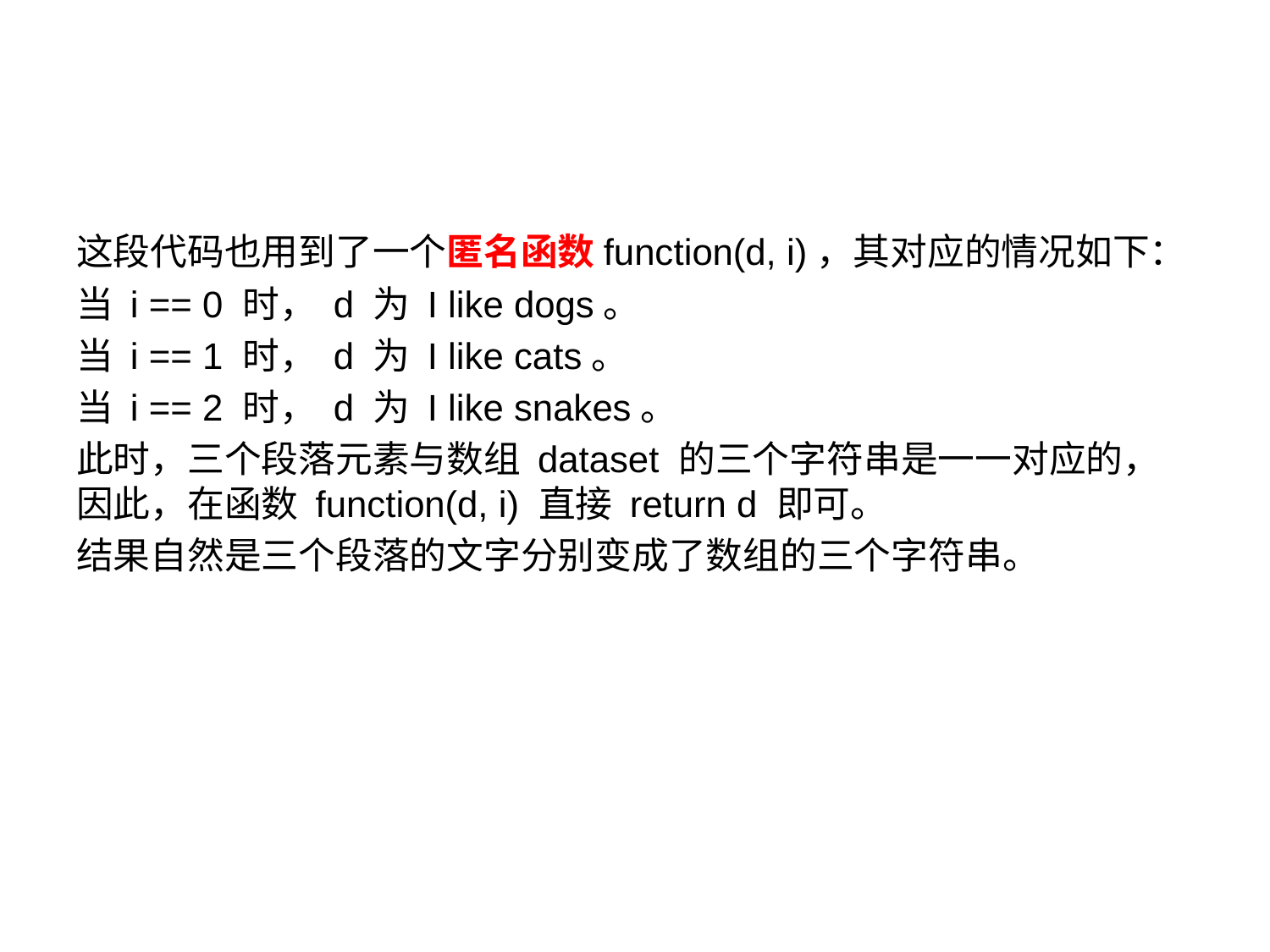

#
这段代码也用到了一个匿名函数function(d, i)，其对应的情况如下：
当 i == 0 时， d 为 I like dogs。
当 i == 1 时， d 为 I like cats。
当 i == 2 时， d 为 I like snakes。
此时，三个段落元素与数组 dataset 的三个字符串是一一对应的，因此，在函数 function(d, i) 直接 return d 即可。
结果自然是三个段落的文字分别变成了数组的三个字符串。